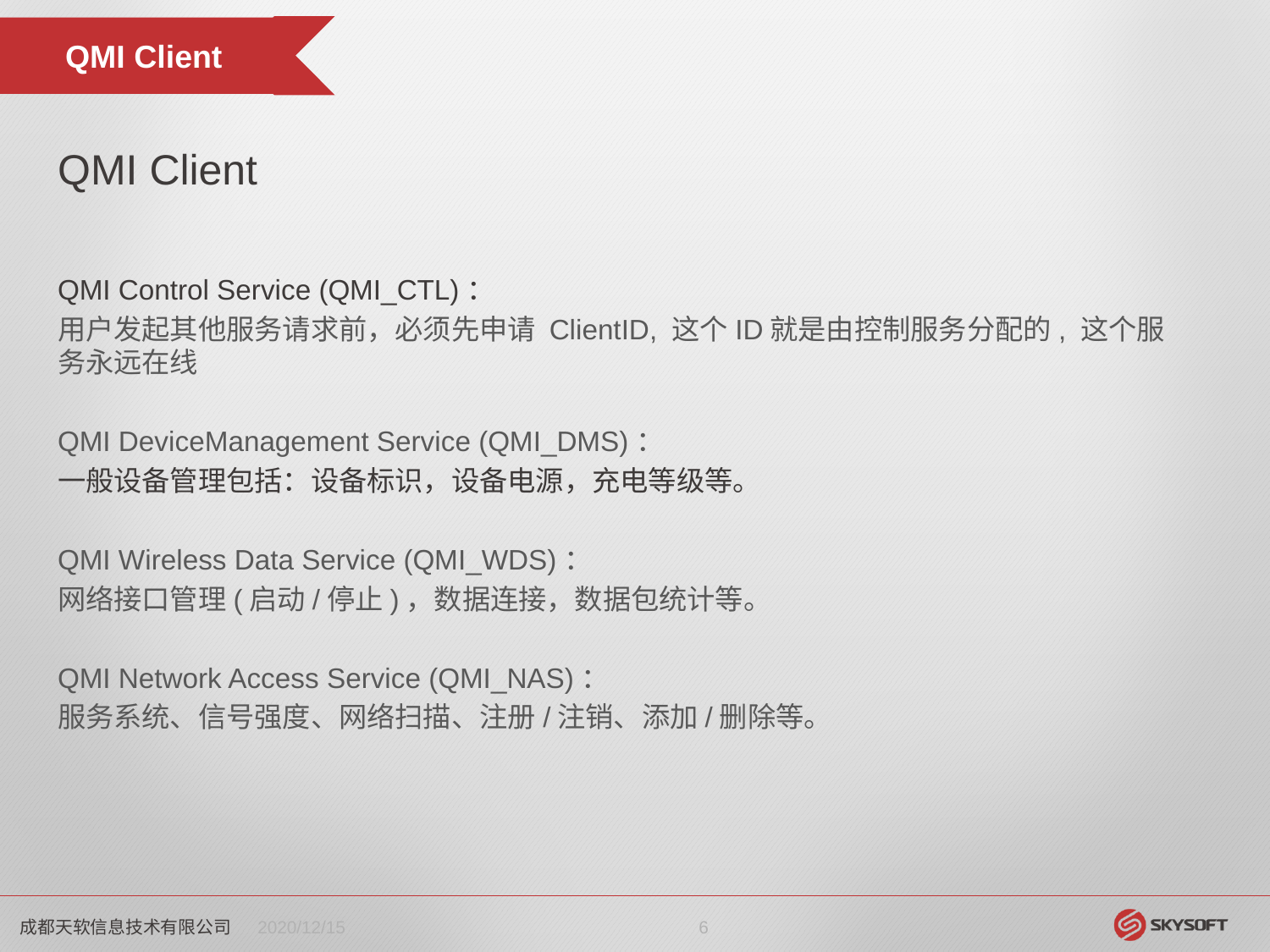

QMI Client

QMI Client

QMI Control Service (QMI_CTL)：
用户发起其他服务请求前，必须先申请 ClientID, 这个ID就是由控制服务分配的, 这个服务永远在线

QMI DeviceManagement Service (QMI_DMS)：
一般设备管理包括：设备标识，设备电源，充电等级等。

QMI Wireless Data Service (QMI_WDS)：
网络接口管理(启动/停止)，数据连接，数据包统计等。

QMI Network Access Service (QMI_NAS)：
服务系统、信号强度、网络扫描、注册/注销、添加/删除等。
成都天软信息技术有限公司
2020/12/15
6